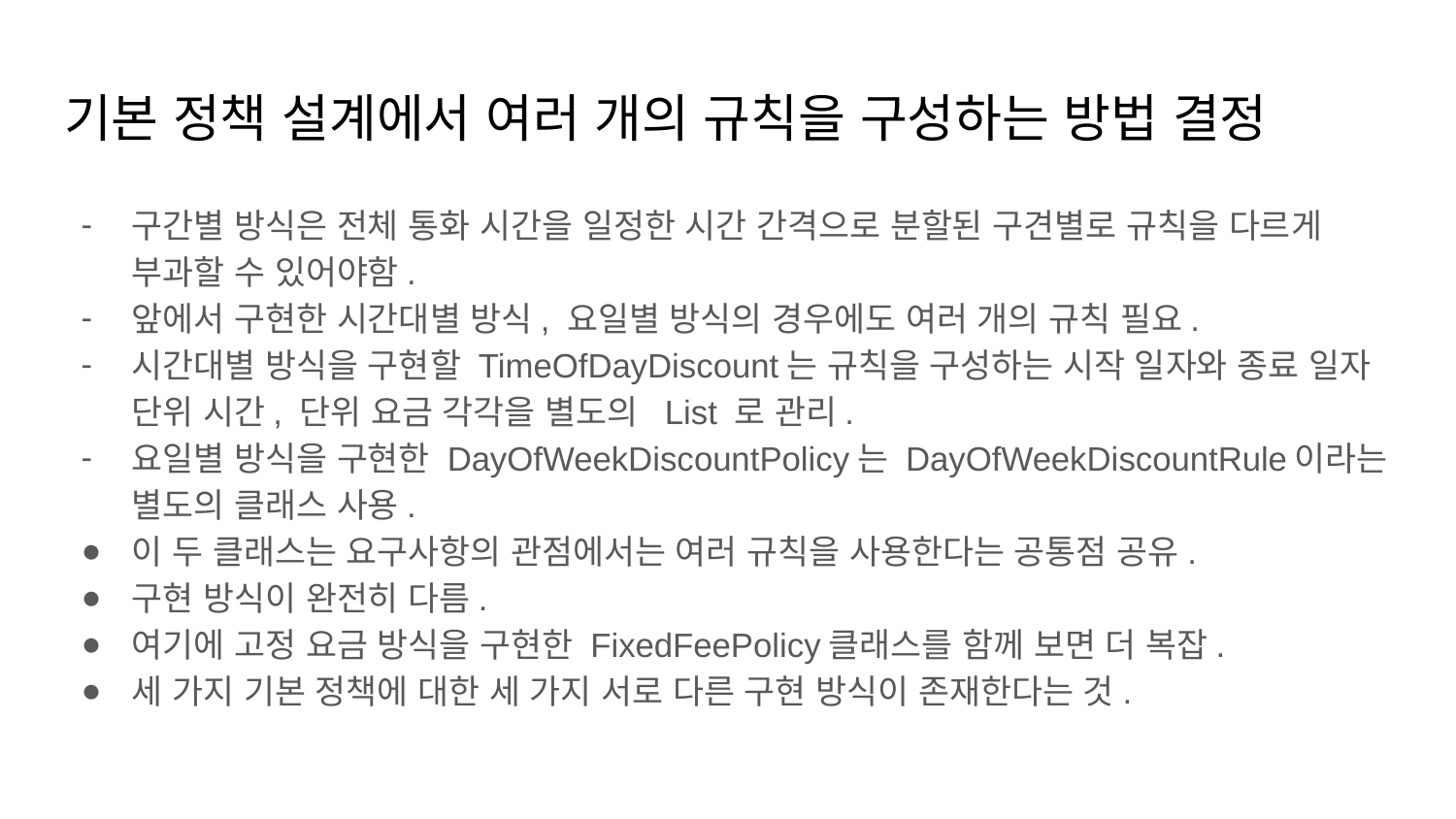

# 기본 정책 설계에서 여러 개의 규칙을 구성하는 방법 결정
구간별 방식은 전체 통화 시간을 일정한 시간 간격으로 분할된 구견별로 규칙을 다르게 부과할 수 있어야함.
앞에서 구현한 시간대별 방식, 요일별 방식의 경우에도 여러 개의 규칙 필요.
시간대별 방식을 구현할 TimeOfDayDiscount는 규칙을 구성하는 시작 일자와 종료 일자 단위 시간, 단위 요금 각각을 별도의  List 로 관리.
요일별 방식을 구현한 DayOfWeekDiscountPolicy는 DayOfWeekDiscountRule이라는 별도의 클래스 사용.
이 두 클래스는 요구사항의 관점에서는 여러 규칙을 사용한다는 공통점 공유.
구현 방식이 완전히 다름.
여기에 고정 요금 방식을 구현한 FixedFeePolicy클래스를 함께 보면 더 복잡.
세 가지 기본 정책에 대한 세 가지 서로 다른 구현 방식이 존재한다는 것.